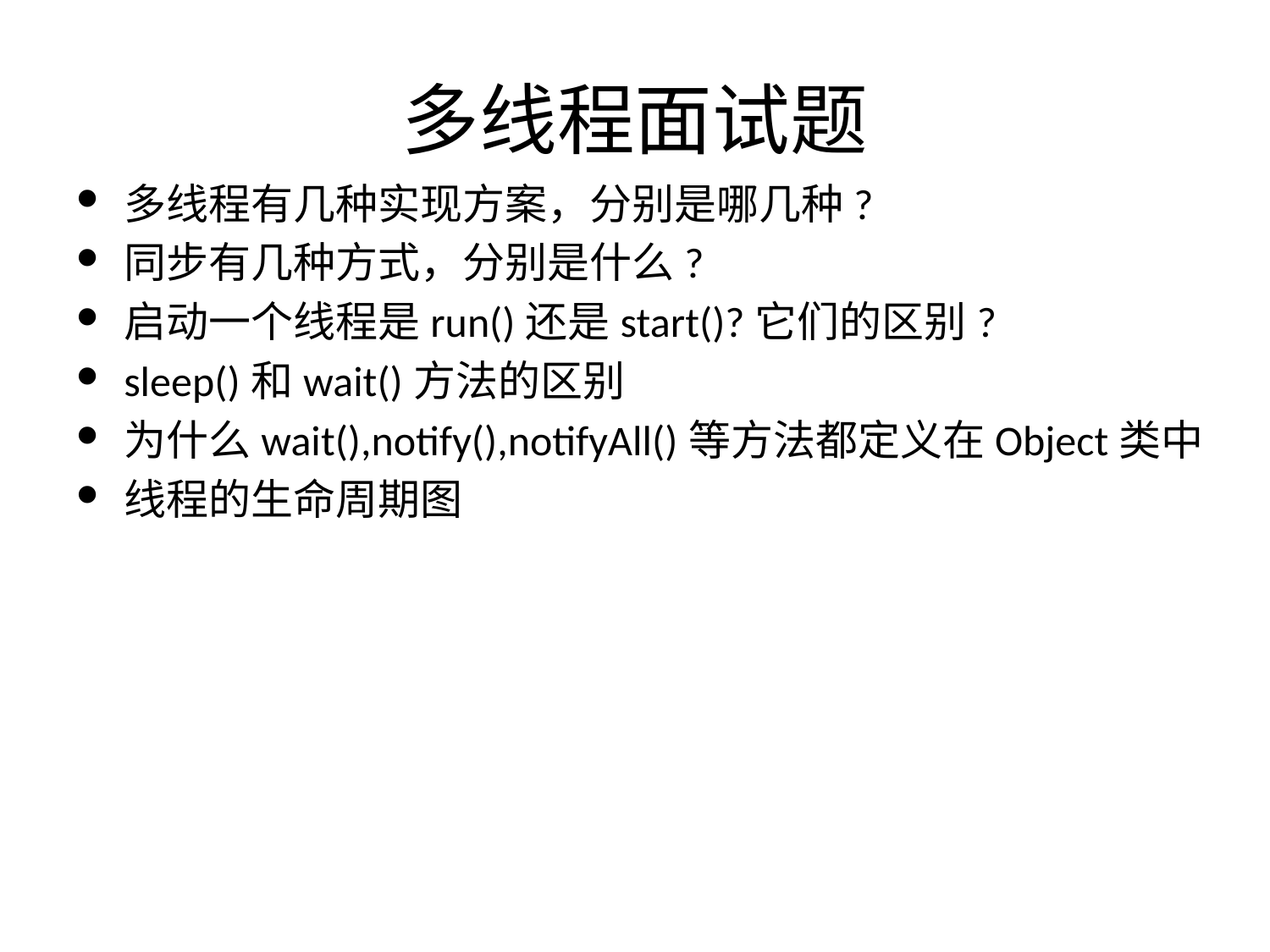

# 多线程面试题
多线程有几种实现方案，分别是哪几种?
同步有几种方式，分别是什么?
启动一个线程是run()还是start()?它们的区别?
sleep()和wait()方法的区别
为什么wait(),notify(),notifyAll()等方法都定义在Object类中
线程的生命周期图